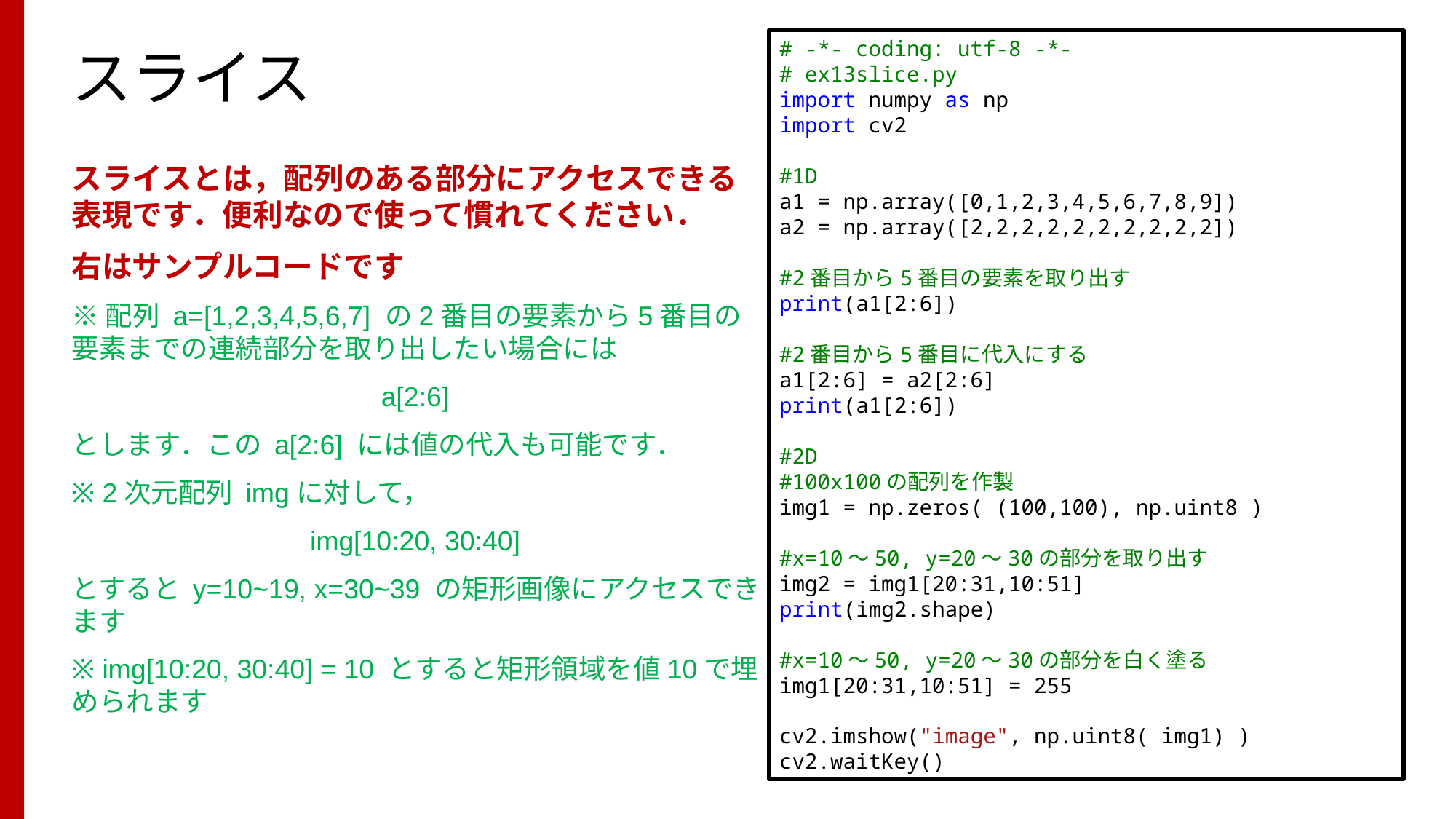

# -*- coding: utf-8 -*-
# ex13slice.py
import numpy as np
import cv2

#1D
a1 = np.array([0,1,2,3,4,5,6,7,8,9])
a2 = np.array([2,2,2,2,2,2,2,2,2,2])

#2番目から5番目の要素を取り出す
print(a1[2:6])

#2番目から5番目に代入にする
a1[2:6] = a2[2:6]
print(a1[2:6])

#2D
#100x100の配列を作製
img1 = np.zeros( (100,100), np.uint8 )

#x=10～50, y=20～30の部分を取り出す
img2 = img1[20:31,10:51]
print(img2.shape)

#x=10～50, y=20～30の部分を白く塗る
img1[20:31,10:51] = 255

cv2.imshow("image", np.uint8( img1) )
cv2.waitKey()
# スライス
スライスとは，配列のある部分にアクセスできる表現です．便利なので使って慣れてください．
右はサンプルコードです
※配列 a=[1,2,3,4,5,6,7] の2番目の要素から5番目の要素までの連続部分を取り出したい場合には
a[2:6]
とします．この a[2:6] には値の代入も可能です．
※ 2次元配列 imgに対して，
img[10:20, 30:40]
とすると y=10~19, x=30~39 の矩形画像にアクセスできます
※ img[10:20, 30:40] = 10 とすると矩形領域を値10で埋められます